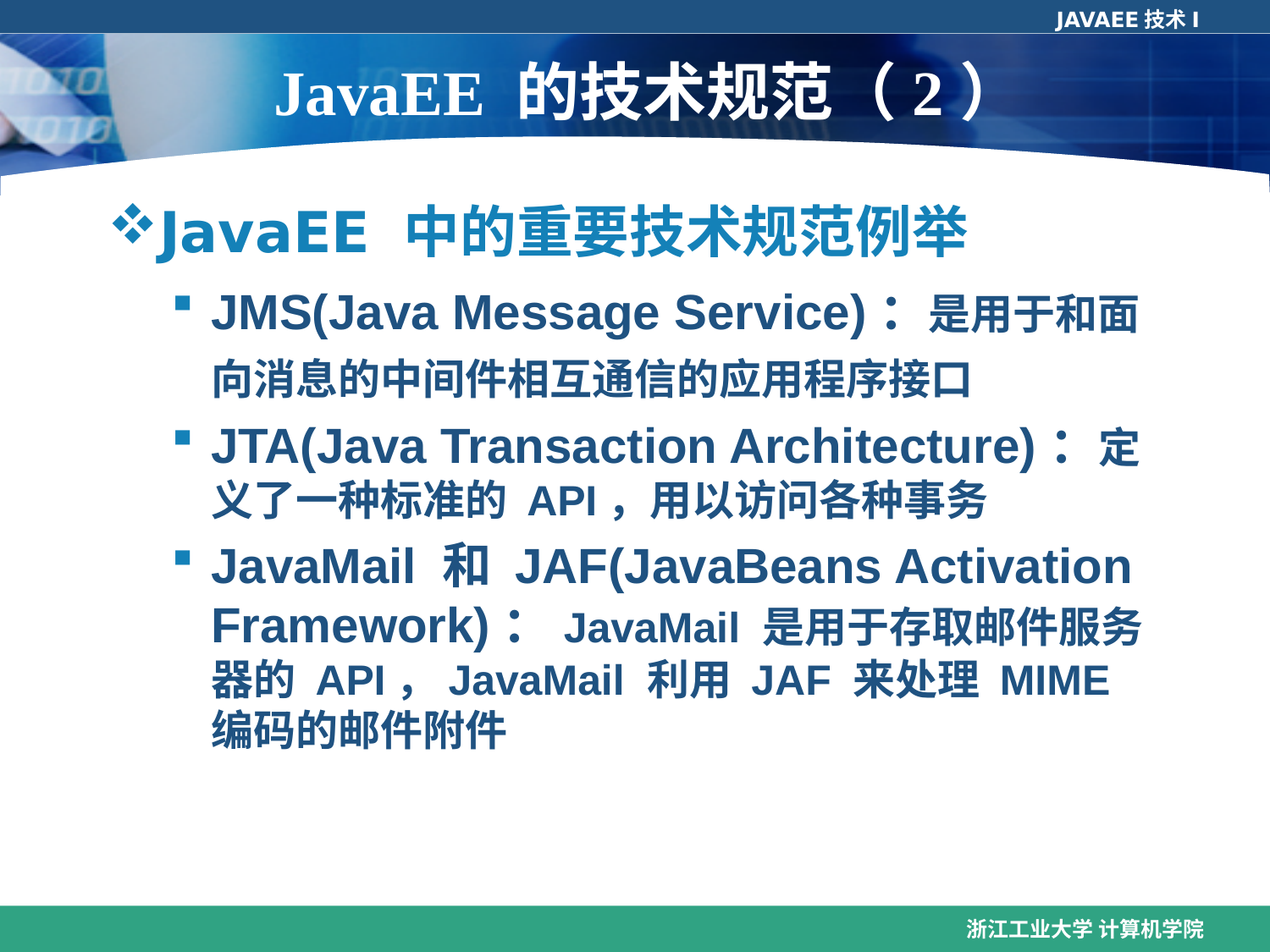

# JavaEE 的技术规范（2）
JavaEE 中的重要技术规范例举
JMS(Java Message Service)：是用于和面向消息的中间件相互通信的应用程序接口
JTA(Java Transaction Architecture)：定义了一种标准的 API，用以访问各种事务
JavaMail 和 JAF(JavaBeans Activation Framework)：JavaMail 是用于存取邮件服务器的 API，JavaMail 利用 JAF 来处理 MIME 编码的邮件附件